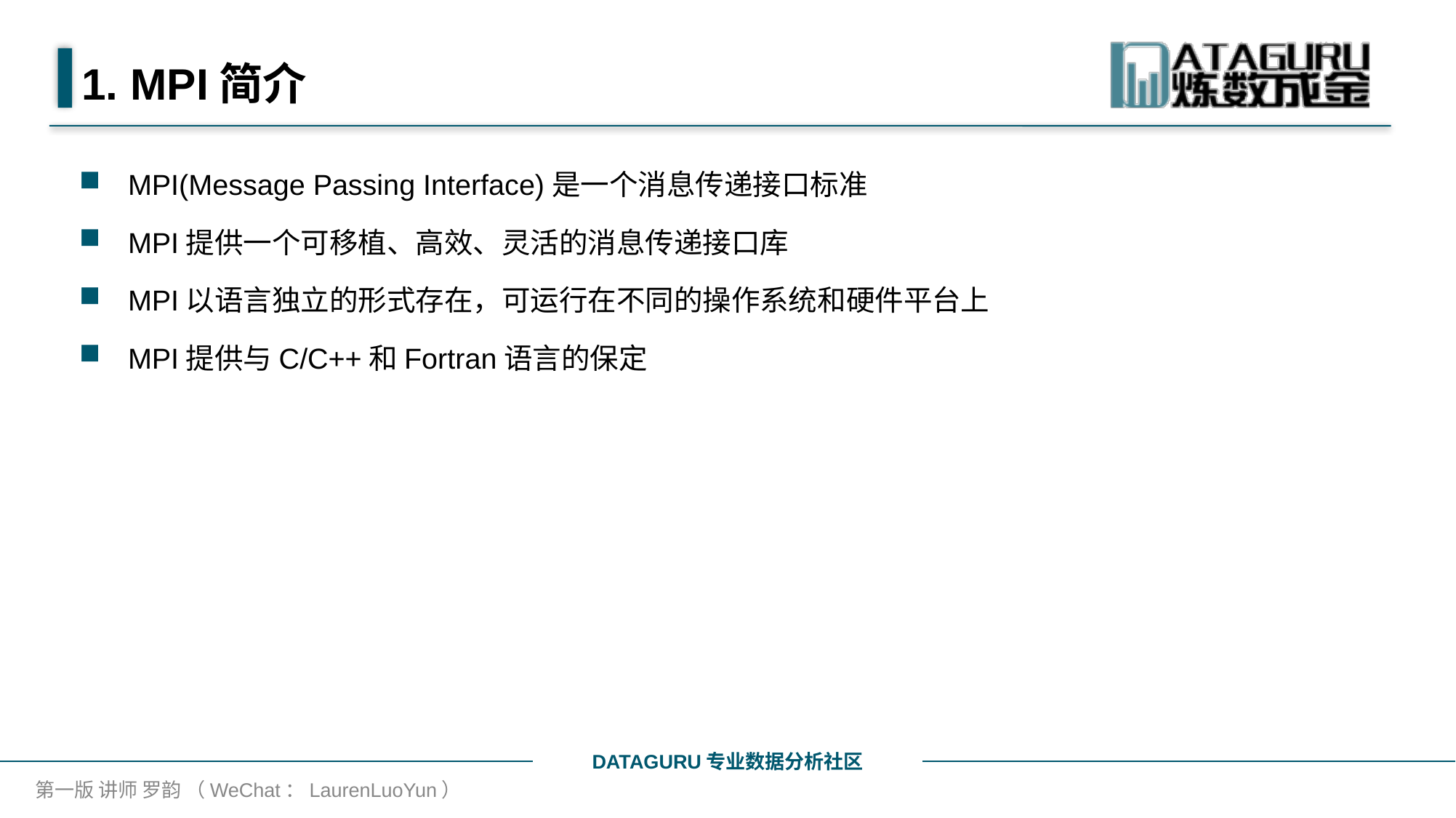

# 1. MPI简介
MPI(Message Passing Interface)是一个消息传递接口标准
MPI提供一个可移植、高效、灵活的消息传递接口库
MPI以语言独立的形式存在，可运行在不同的操作系统和硬件平台上
MPI提供与C/C++和Fortran语言的保定